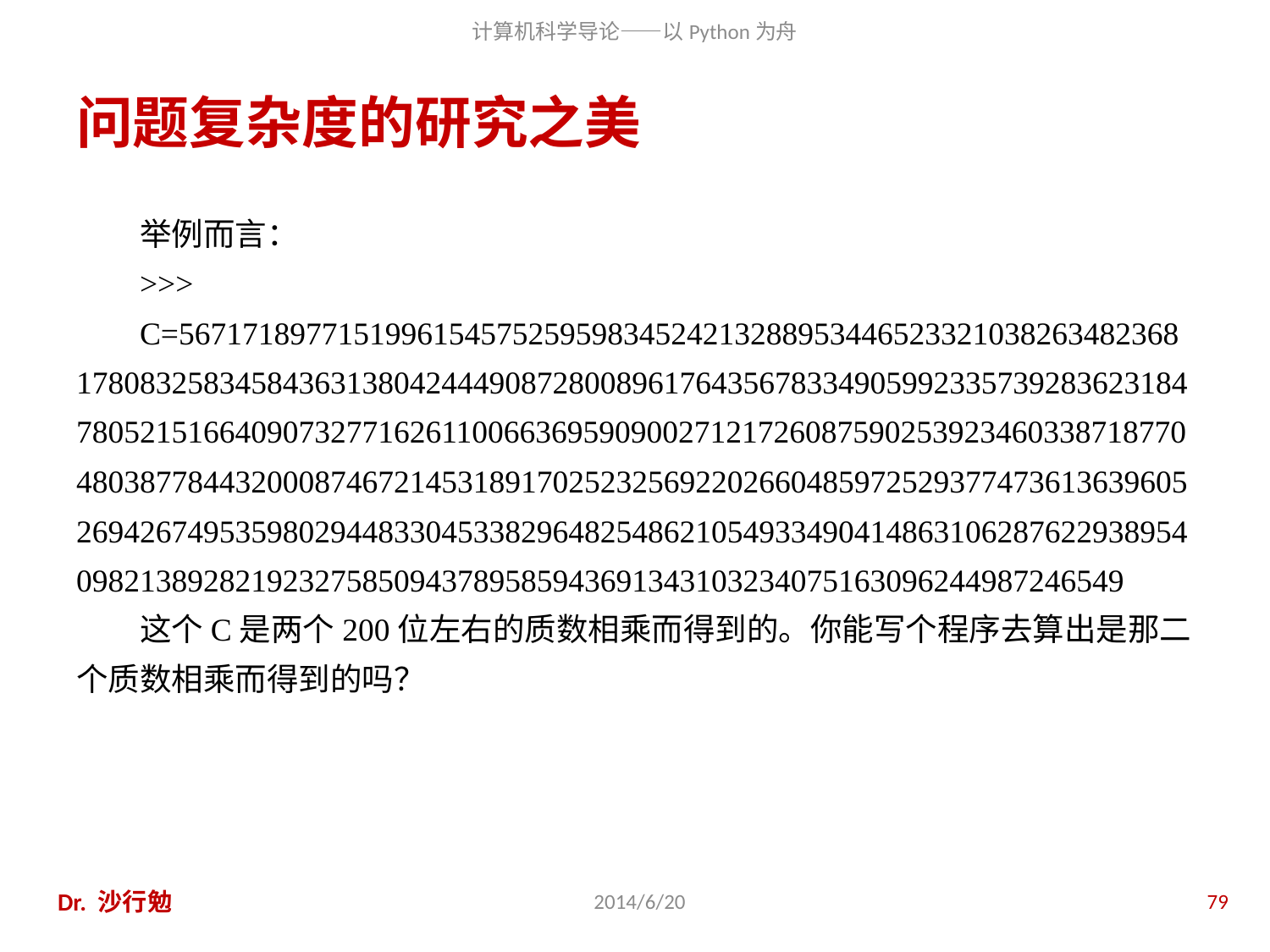

# 问题复杂度的研究之美
举例而言：
>>>
C=5671718977151996154575259598345242132889534465233210382634823681780832583458436313804244490872800896176435678334905992335739283623184780521516640907327716261100663695909002712172608759025392346033871877048038778443200087467214531891702523256922026604859725293774736136396052694267495359802944833045338296482548621054933490414863106287622938954098213892821923275850943789585943691343103234075163096244987246549
这个C是两个200位左右的质数相乘而得到的。你能写个程序去算出是那二个质数相乘而得到的吗？
Dr. 沙行勉
2014/6/20
79